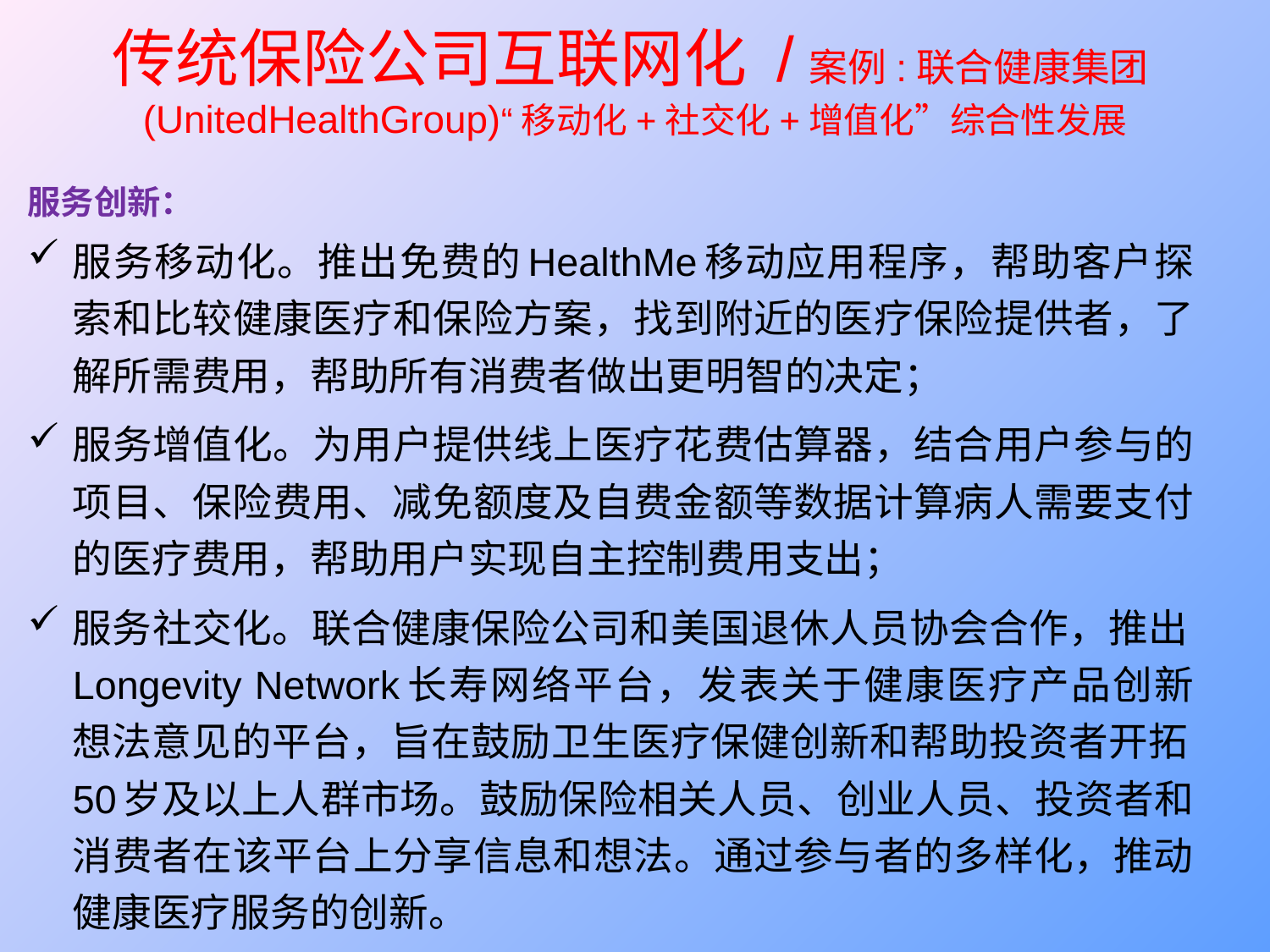

# 传统保险公司互联网化 /案例:联合健康集团(UnitedHealthGroup)“移动化+社交化+增值化”综合性发展
服务创新：
服务移动化。推出免费的HealthMe移动应用程序，帮助客户探索和比较健康医疗和保险方案，找到附近的医疗保险提供者，了解所需费用，帮助所有消费者做出更明智的决定；
服务增值化。为用户提供线上医疗花费估算器，结合用户参与的项目、保险费用、减免额度及自费金额等数据计算病人需要支付的医疗费用，帮助用户实现自主控制费用支出；
服务社交化。联合健康保险公司和美国退休人员协会合作，推出Longevity Network长寿网络平台，发表关于健康医疗产品创新想法意见的平台，旨在鼓励卫生医疗保健创新和帮助投资者开拓50岁及以上人群市场。鼓励保险相关人员、创业人员、投资者和消费者在该平台上分享信息和想法。通过参与者的多样化，推动健康医疗服务的创新。